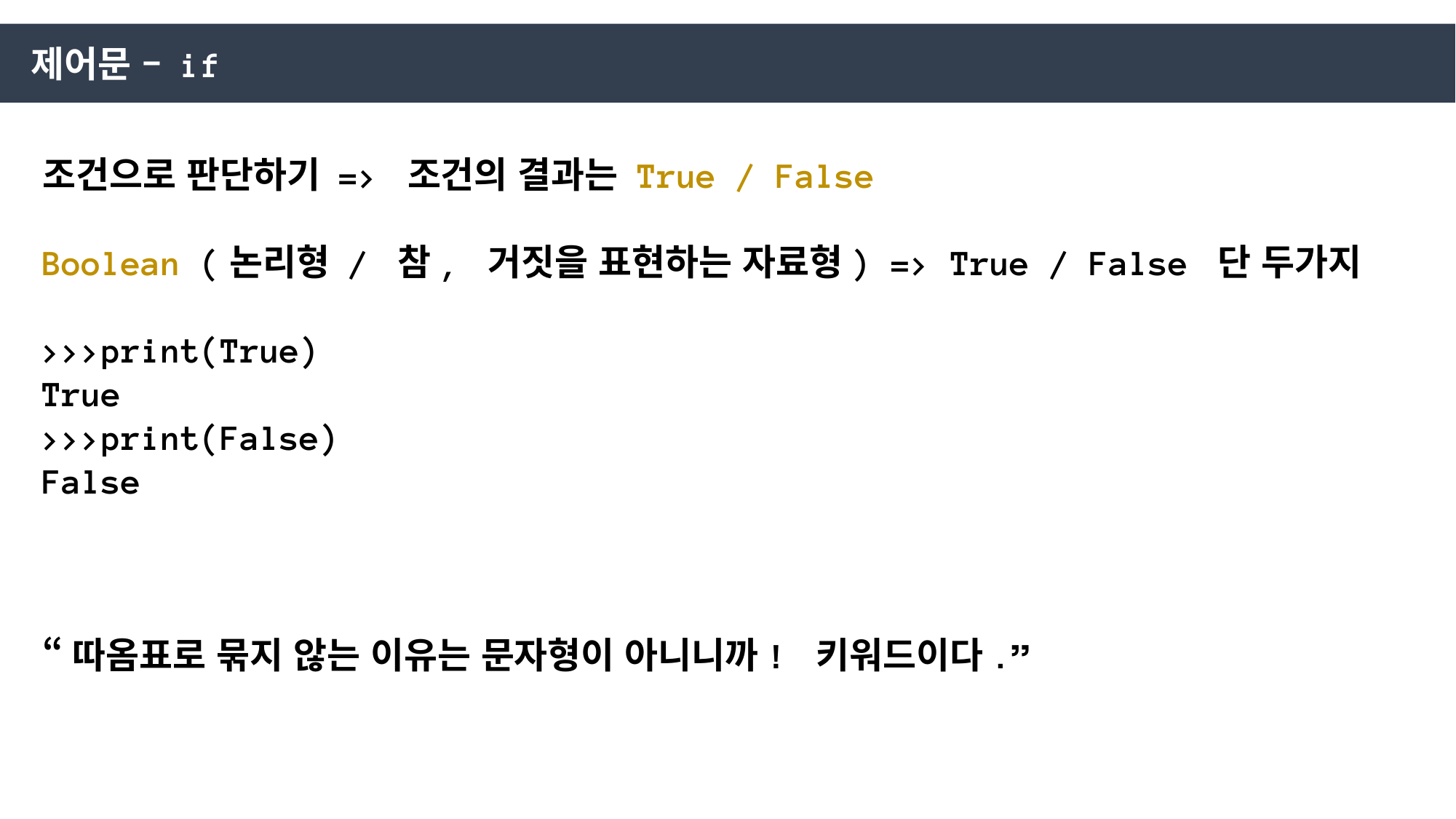

제어문 – if

조건으로 판단하기 => 조건의 결과는 True / False

Boolean (논리형 / 참, 거짓을 표현하는 자료형) => True / False 단 두가지

>>>print(True)
True
>>>print(False)
False

“따옴표로 묶지 않는 이유는 문자형이 아니니까! 키워드이다.”